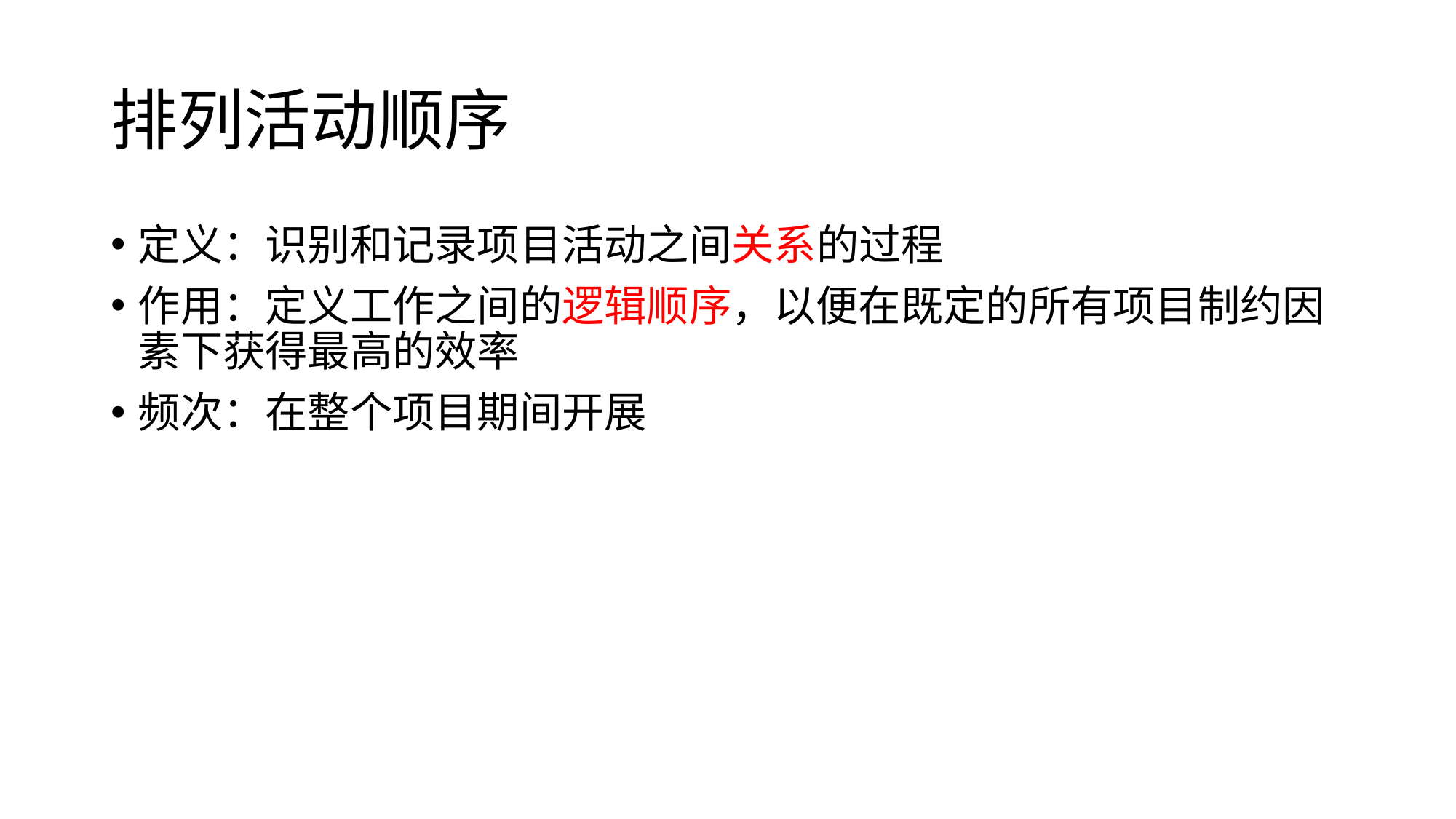

# 排列活动顺序
定义：识别和记录项目活动之间关系的过程
作用：定义工作之间的逻辑顺序，以便在既定的所有项目制约因素下获得最高的效率
频次：在整个项目期间开展